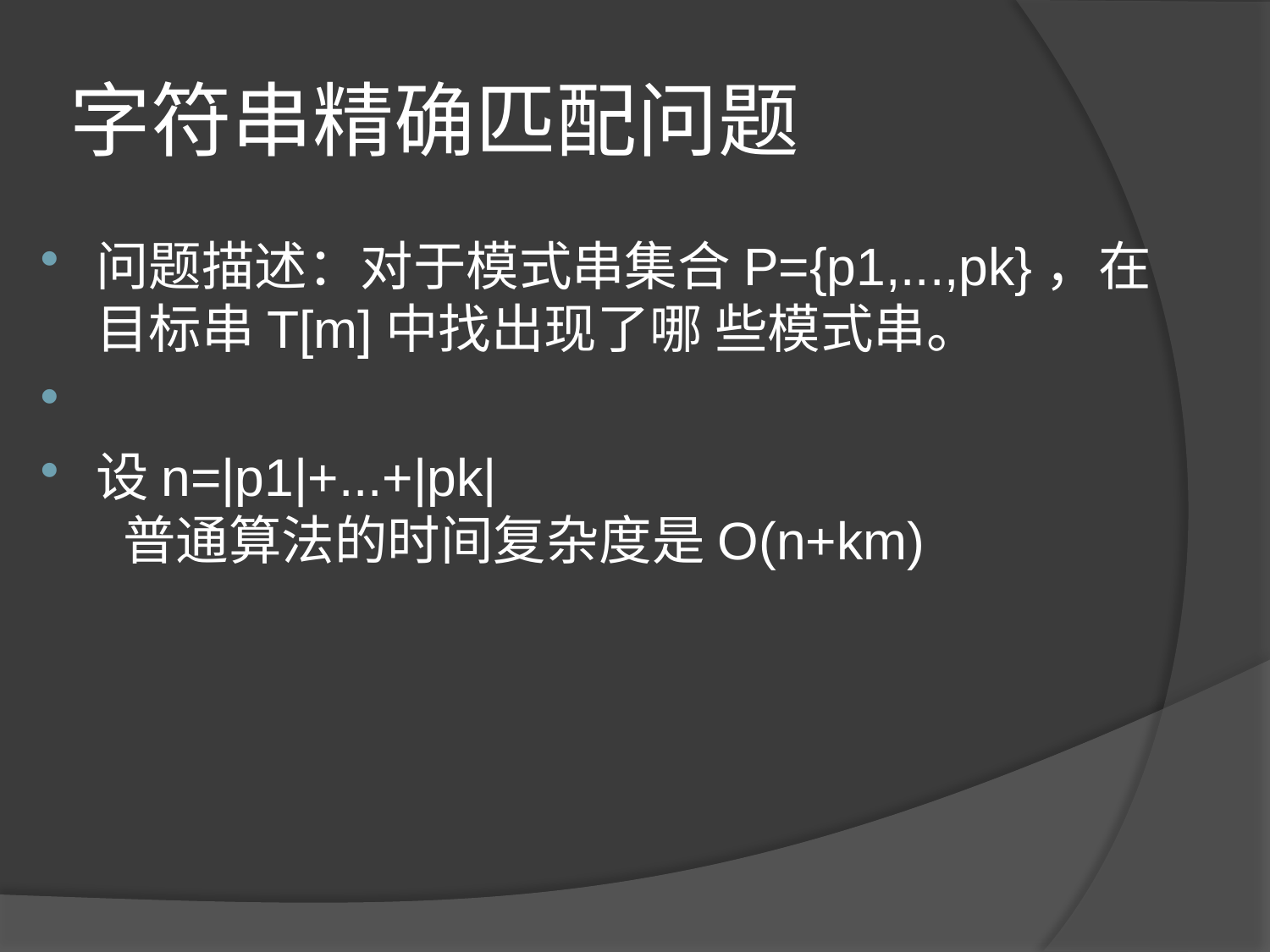

# 字符串精确匹配问题
问题描述：对于模式串集合P={p1,...,pk}，在目标串T[m]中找出现了哪 些模式串。

设n=|p1|+...+|pk|
 普通算法的时间复杂度是O(n+km)